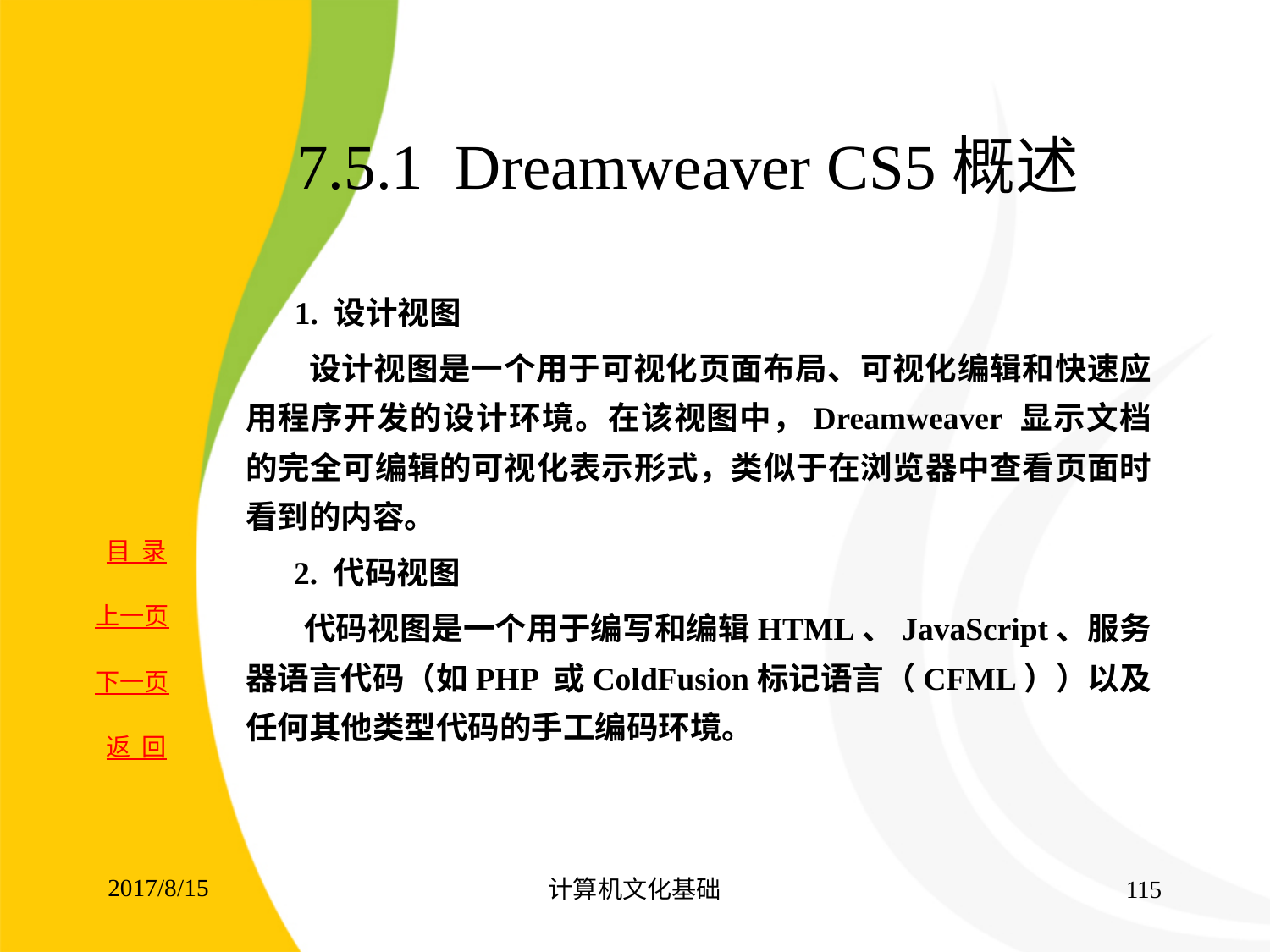

# 7.5.1  Dreamweaver CS5概述
        1. 设计视图
       设计视图是一个用于可视化页面布局、可视化编辑和快速应用程序开发的设计环境。在该视图中，Dreamweaver 显示文档的完全可编辑的可视化表示形式，类似于在浏览器中查看页面时看到的内容。
      2. 代码视图
       代码视图是一个用于编写和编辑HTML、JavaScript、服务器语言代码（如PHP 或ColdFusion标记语言（CFML））以及任何其他类型代码的手工编码环境。
2017/8/15
计算机文化基础
115